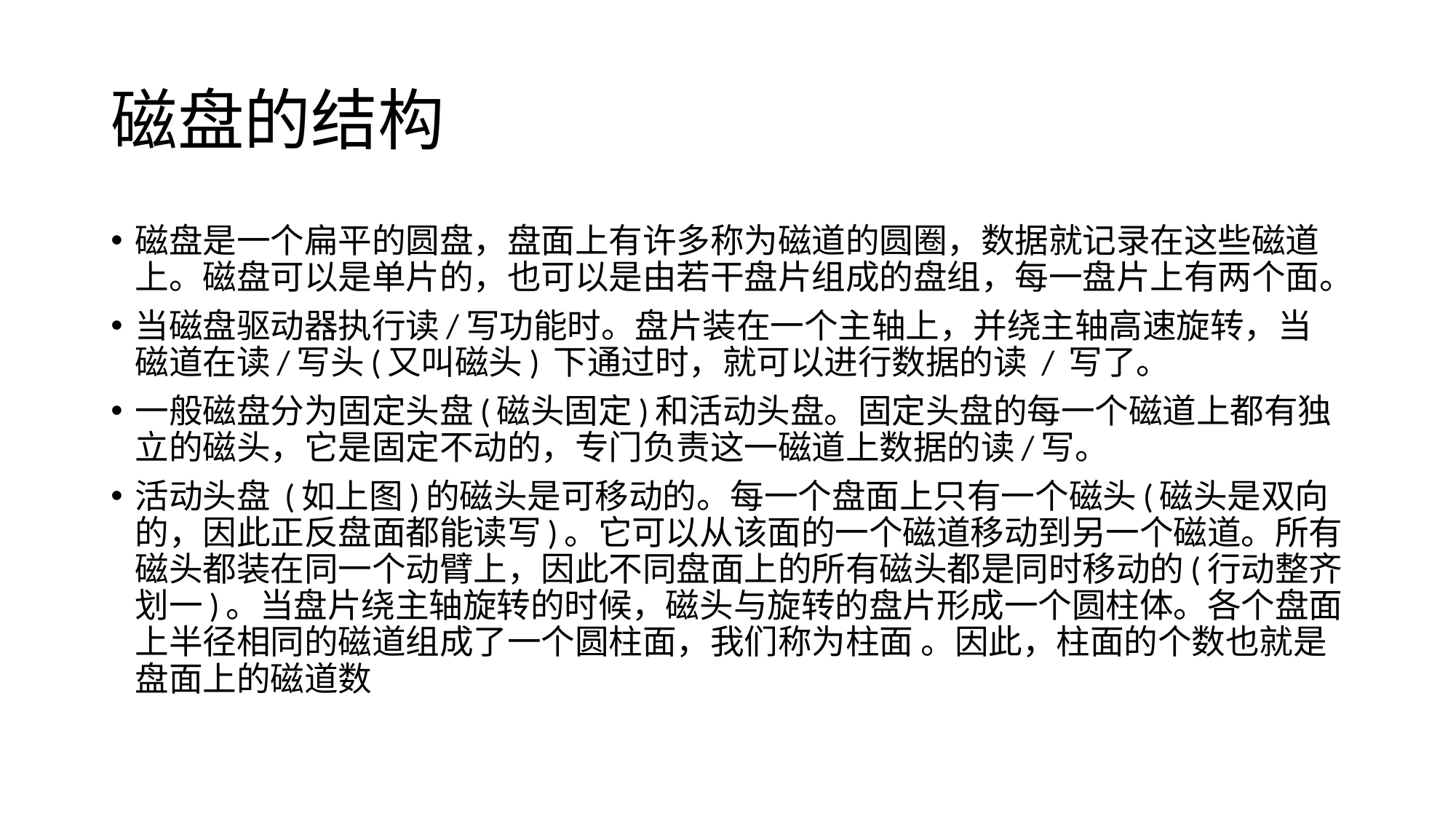

# 磁盘的结构
磁盘是一个扁平的圆盘，盘面上有许多称为磁道的圆圈，数据就记录在这些磁道上。磁盘可以是单片的，也可以是由若干盘片组成的盘组，每一盘片上有两个面。
当磁盘驱动器执行读/写功能时。盘片装在一个主轴上，并绕主轴高速旋转，当磁道在读/写头(又叫磁头) 下通过时，就可以进行数据的读 / 写了。
一般磁盘分为固定头盘(磁头固定)和活动头盘。固定头盘的每一个磁道上都有独立的磁头，它是固定不动的，专门负责这一磁道上数据的读/写。
活动头盘 (如上图)的磁头是可移动的。每一个盘面上只有一个磁头(磁头是双向的，因此正反盘面都能读写)。它可以从该面的一个磁道移动到另一个磁道。所有磁头都装在同一个动臂上，因此不同盘面上的所有磁头都是同时移动的(行动整齐划一)。当盘片绕主轴旋转的时候，磁头与旋转的盘片形成一个圆柱体。各个盘面上半径相同的磁道组成了一个圆柱面，我们称为柱面 。因此，柱面的个数也就是盘面上的磁道数